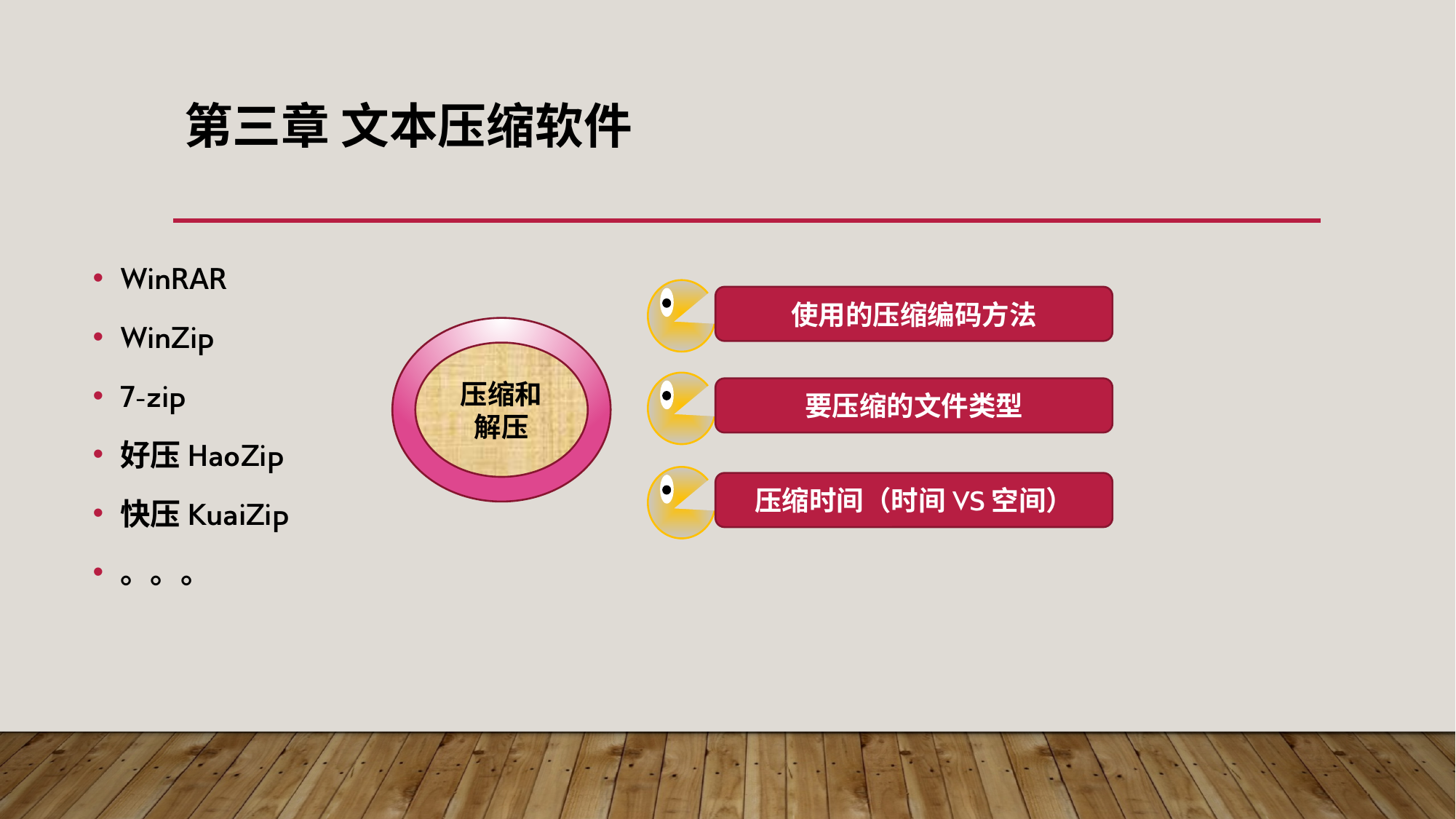

# 第三章 文本压缩软件
WinRAR
WinZip
7-zip
好压HaoZip
快压KuaiZip
。。。

使用的压缩编码方法

压缩和解压

要压缩的文件类型

压缩时间（时间VS空间）